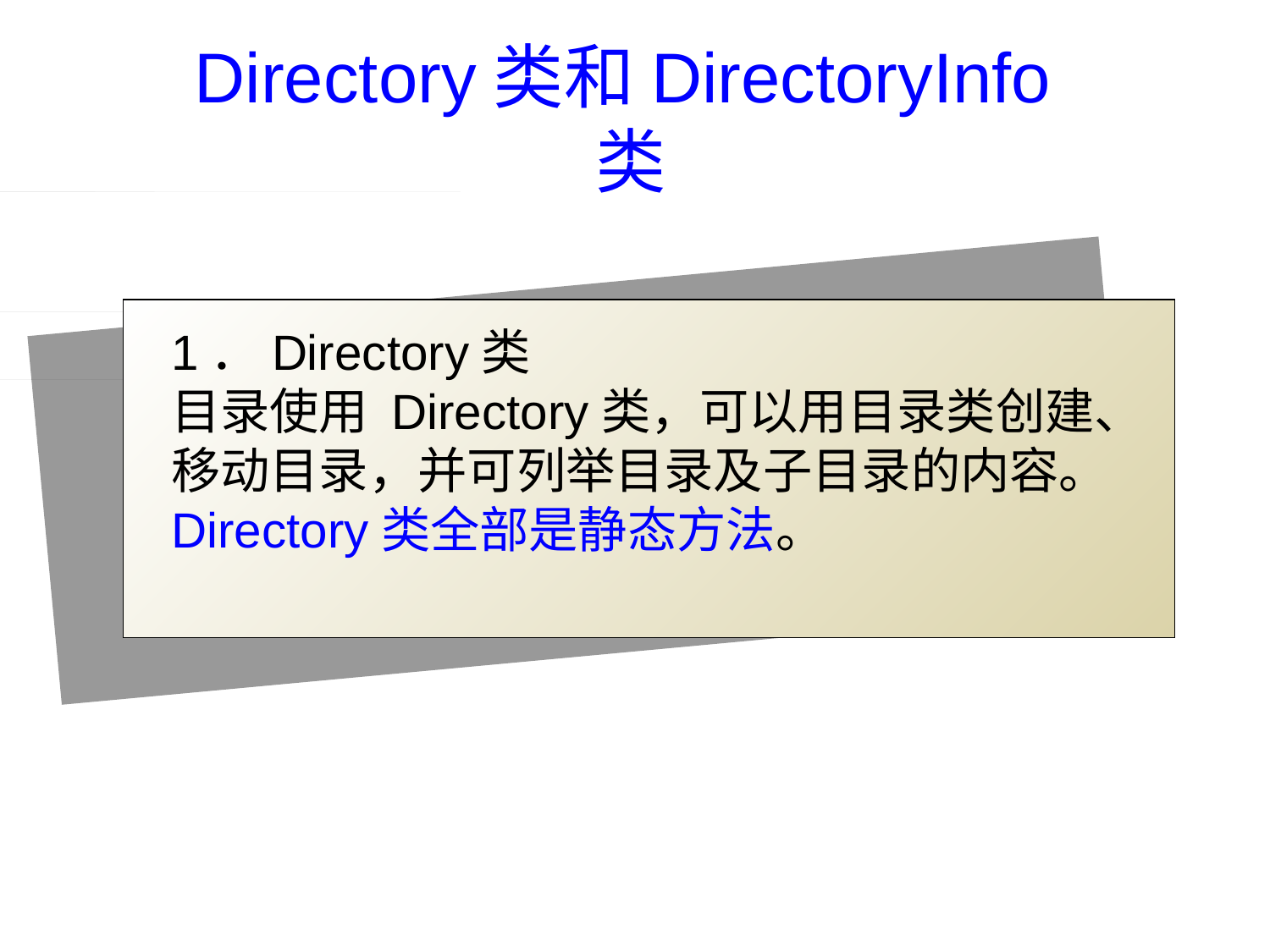

Directory类和DirectoryInfo类

1．Directory类
目录使用 Directory类，可以用目录类创建、移动目录，并可列举目录及子目录的内容。Directory类全部是静态方法。